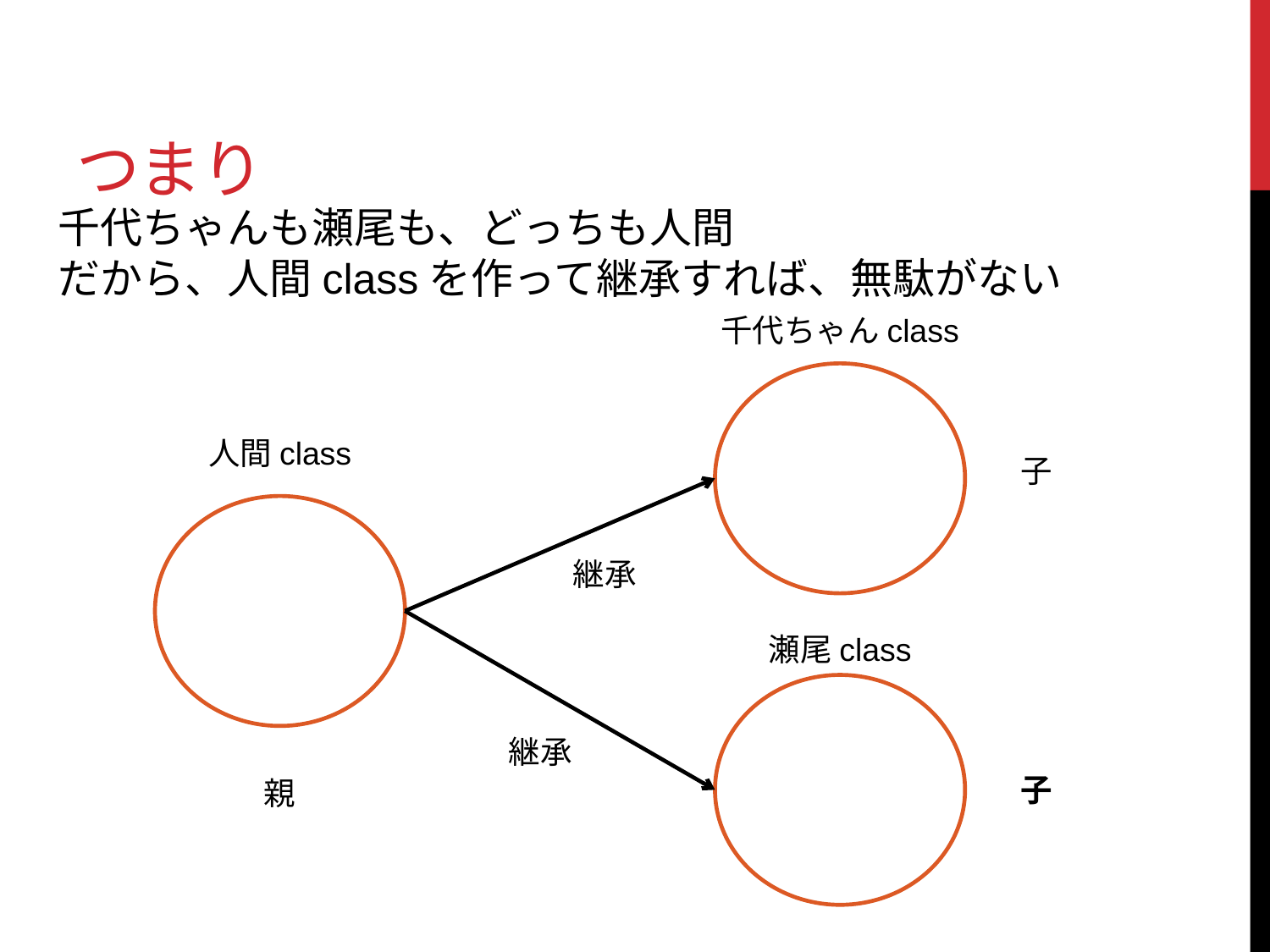

# つまり
千代ちゃんも瀬尾も、どっちも人間
だから、人間classを作って継承すれば、無駄がない
千代ちゃんclass

人間class
子

継承
瀬尾class

継承
子
親